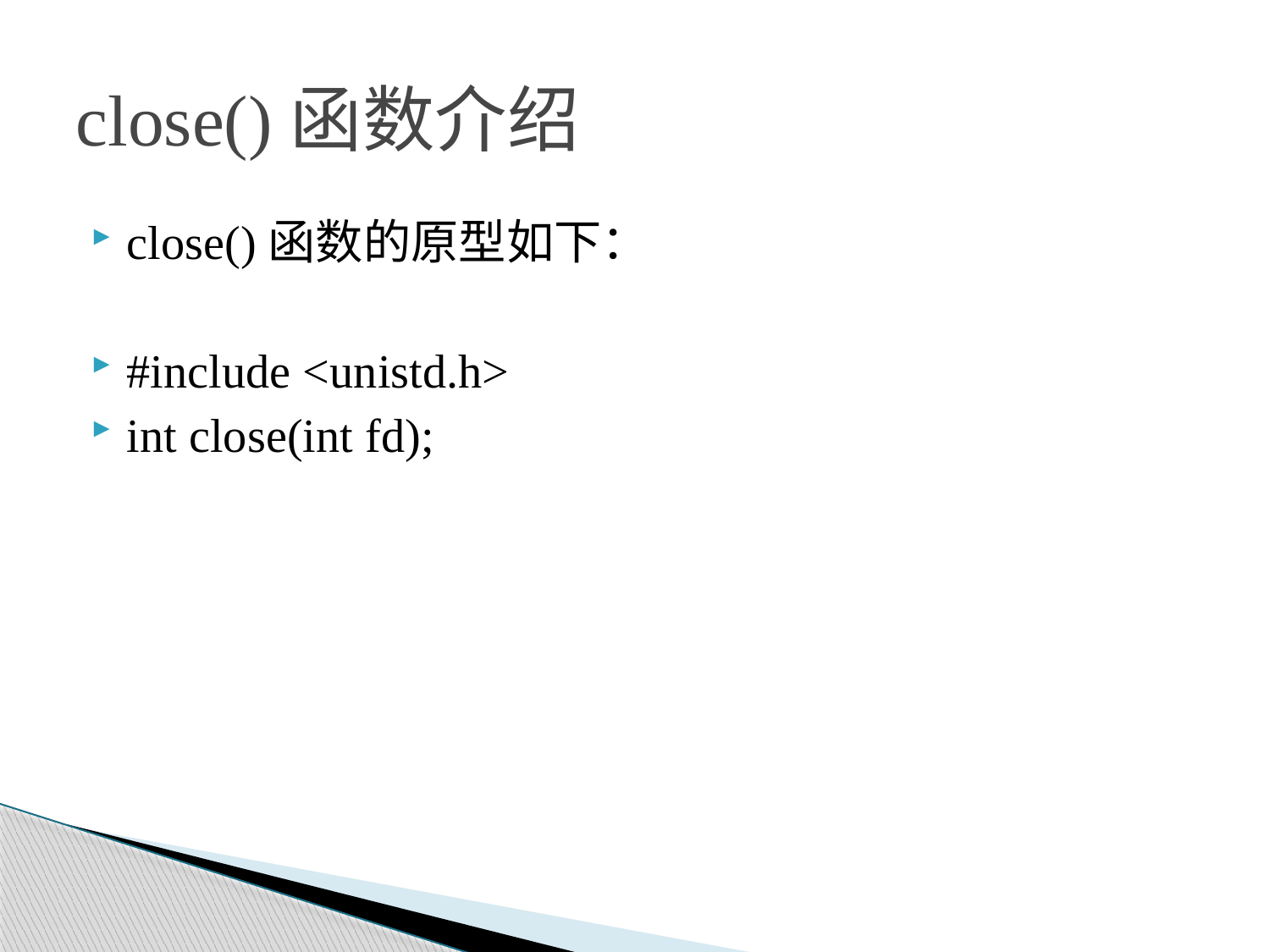

# close()函数介绍
close()函数的原型如下：

#include <unistd.h>
int close(int fd);